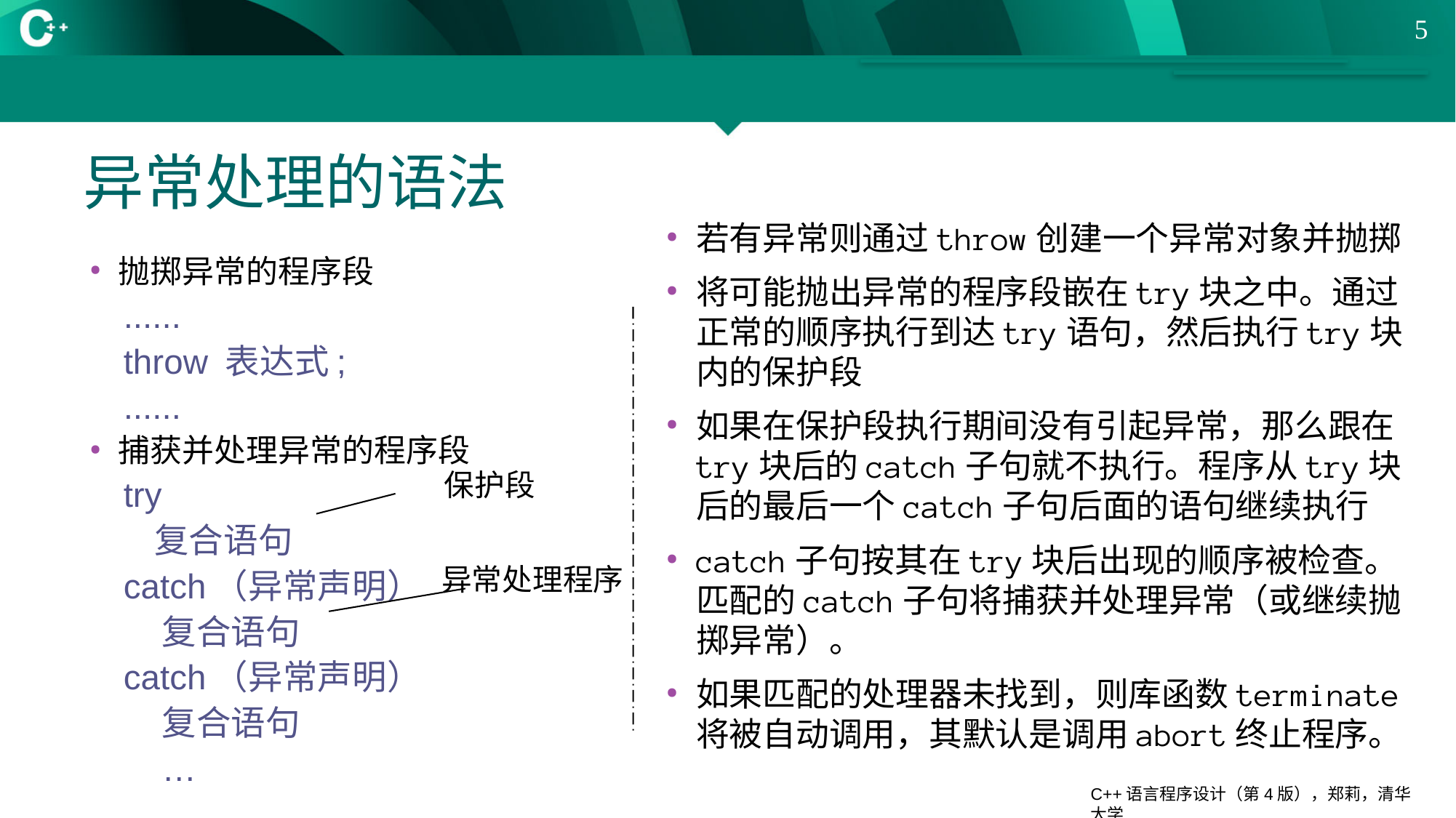

5
# 异常处理的语法
若有异常则通过throw创建一个异常对象并抛掷
将可能抛出异常的程序段嵌在try块之中。通过正常的顺序执行到达try语句，然后执行try块内的保护段
如果在保护段执行期间没有引起异常，那么跟在try块后的catch子句就不执行。程序从try块后的最后一个catch子句后面的语句继续执行
catch子句按其在try块后出现的顺序被检查。匹配的catch子句将捕获并处理异常（或继续抛掷异常）。
如果匹配的处理器未找到，则库函数terminate将被自动调用，其默认是调用abort终止程序。
抛掷异常的程序段
......
throw 表达式;
......
捕获并处理异常的程序段
try
   复合语句
catch（异常声明）
    复合语句
catch（异常声明）
    复合语句
    …

保护段
异常处理程序